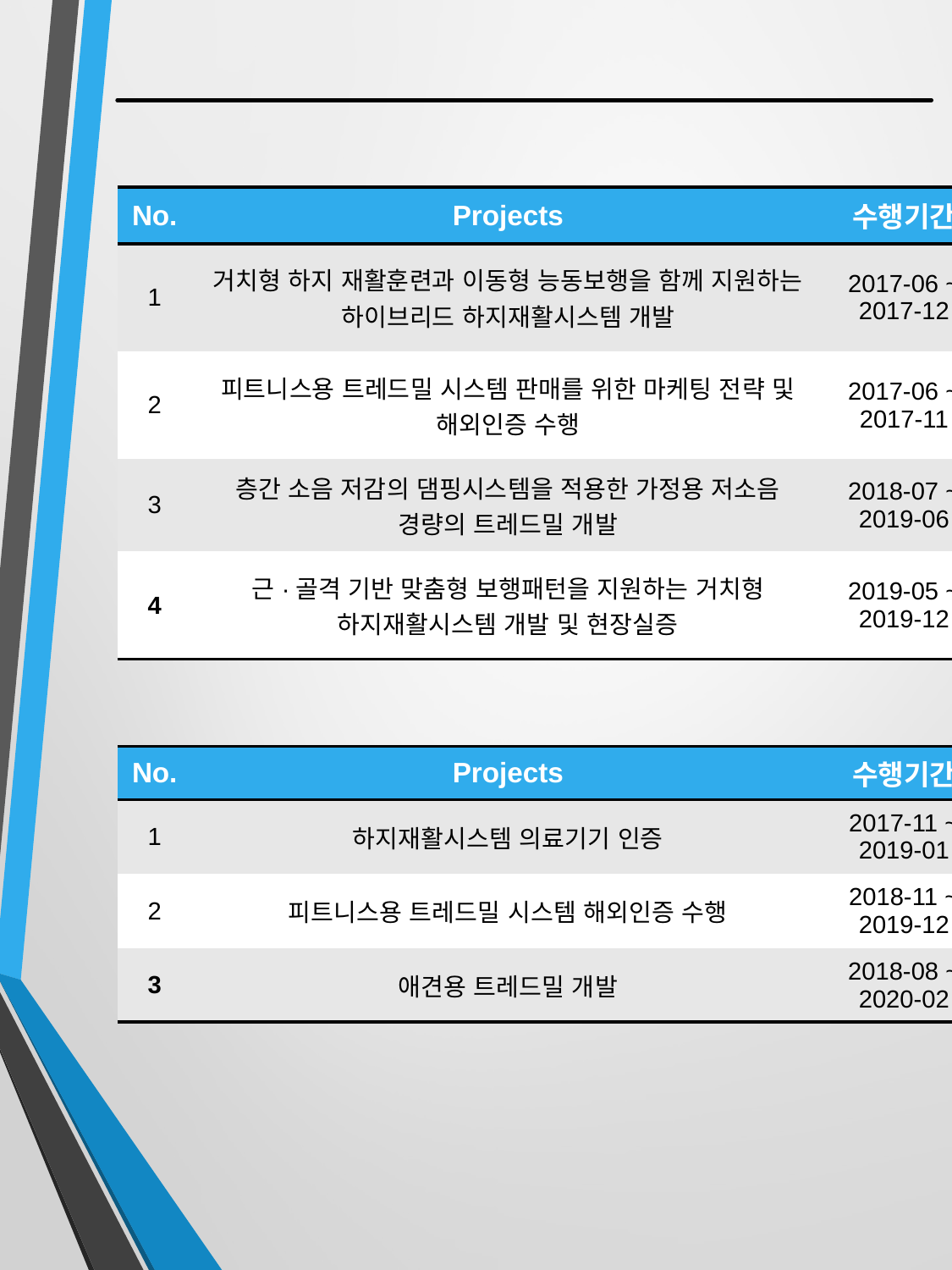

| No. | Projects | 수행기간 | 역할 |
| --- | --- | --- | --- |
| 1 | 거치형 하지 재활훈련과 이동형 능동보행을 함께 지원하는 하이브리드 하지재활시스템 개발 | 2017-06 ~ 2017-12 | 하지재활시스템 설계보조, 및 정부과제 수행 보조 |
| 2 | 피트니스용 트레드밀 시스템 판매를 위한 마케팅 전략 및 해외인증 수행 | 2017-06 ~ 2017-11 | 트레드밀 해외 (ce) 인증 및 과제 수행 보조 |
| 3 | 층간 소음 저감의 댐핑시스템을 적용한 가정용 저소음 경량의 트레드밀 개발 | 2018-07 ~ 2019-06 | 구조해석 및 정부과제 수행 보조 |
| 4 | 근·골격 기반 맞춤형 보행패턴을 지원하는 거치형 하지재활시스템 개발 및 현장실증 | 2019-05 ~ 2019-12 | 설계보조, 구조해석, 정부과제 수행 보조 |
| No. | Projects | 수행기간 | 역할 |
| --- | --- | --- | --- |
| 1 | 하지재활시스템 의료기기 인증 | 2017-11 ~ 2019-01 | 하지재활시스템 의료기기 인증 진행 |
| 2 | 피트니스용 트레드밀 시스템 해외인증 수행 | 2018-11 ~ 2019-12 | 트레드밀 해외 (NRTL) 인증 |
| 3 | 애견용 트레드밀 개발 | 2018-08 ~ 2020-02 | 애견용 트레드밀 설계 |